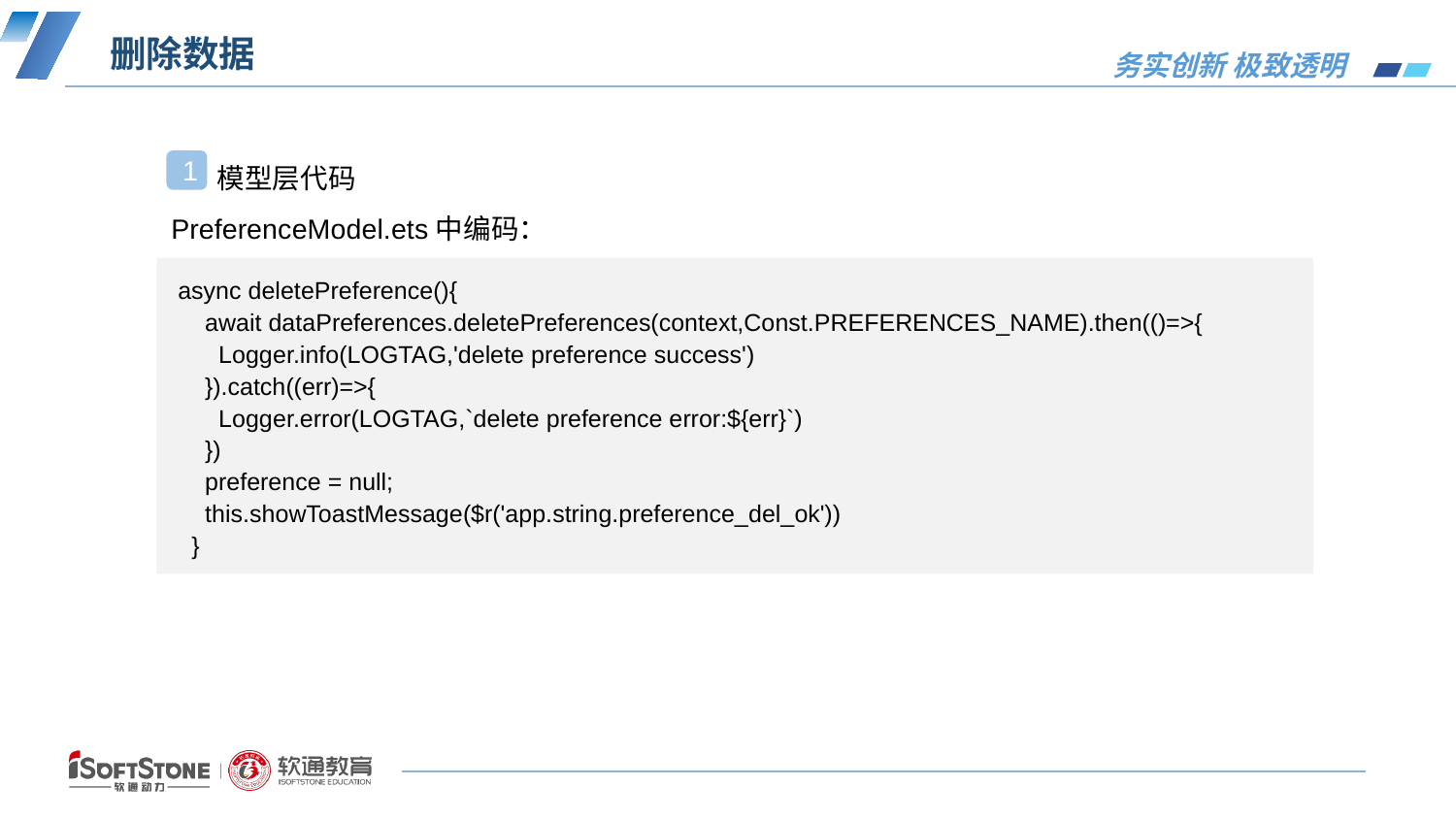

# 删除数据
模型层代码
PreferenceModel.ets中编码：
1
 async deletePreference(){
     await dataPreferences.deletePreferences(context,Const.PREFERENCES_NAME).then(()=>{
       Logger.info(LOGTAG,'delete preference success')
     }).catch((err)=>{
       Logger.error(LOGTAG,`delete preference error:${err}`)
     })
     preference = null;
     this.showToastMessage($r('app.string.preference_del_ok'))
   }